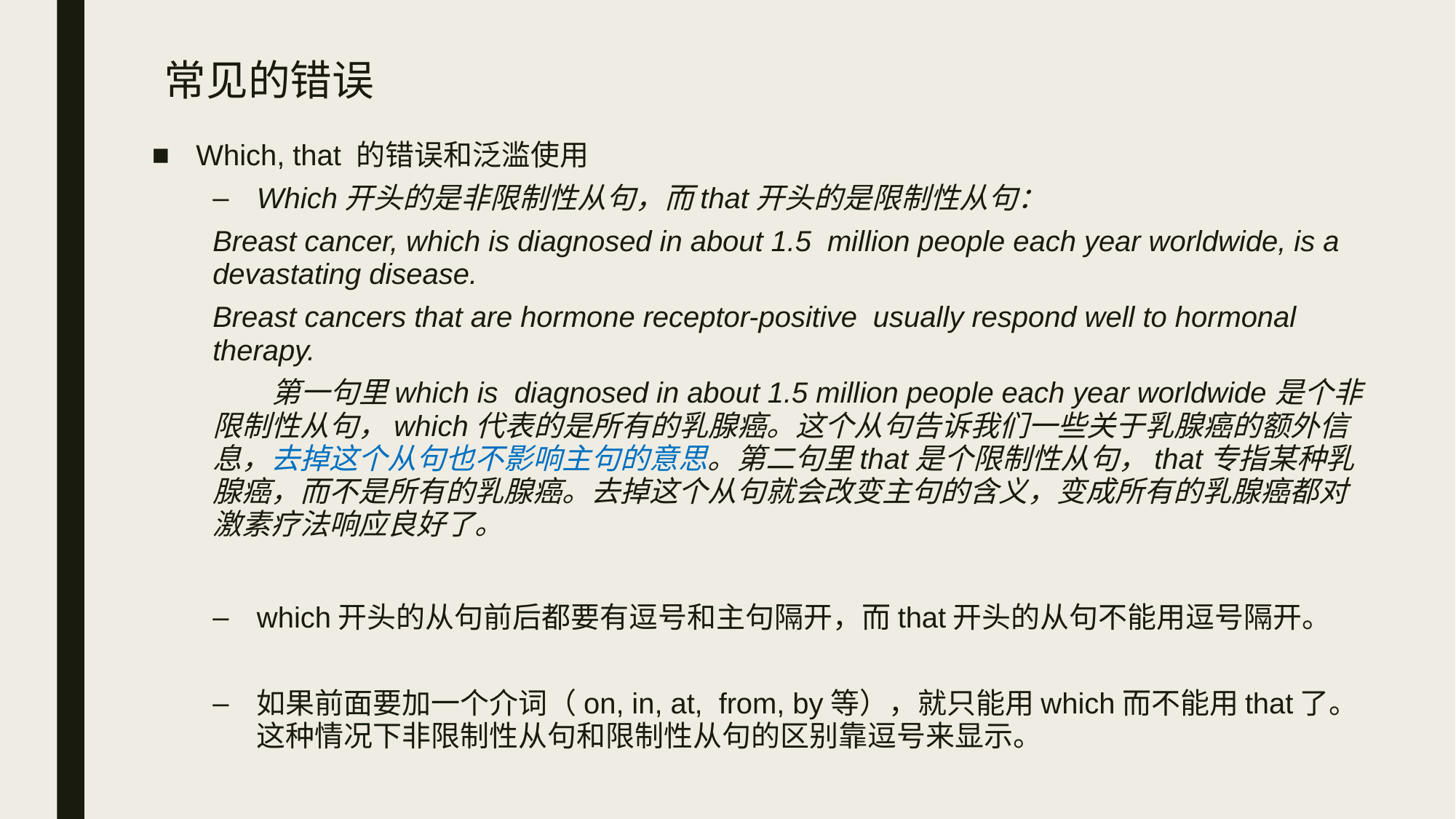

# 常见的错误
Which, that 的错误和泛滥使用
Which开头的是非限制性从句，而that开头的是限制性从句：
Breast cancer, which is diagnosed in about 1.5  million people each year worldwide, is a devastating disease.
Breast cancers that are hormone receptor-positive  usually respond well to hormonal therapy.
        第一句里which is  diagnosed in about 1.5 million people each year worldwide是个非限制性从句，which代表的是所有的乳腺癌。这个从句告诉我们一些关于乳腺癌的额外信息，去掉这个从句也不影响主句的意思。第二句里that是个限制性从句，that专指某种乳腺癌，而不是所有的乳腺癌。去掉这个从句就会改变主句的含义，变成所有的乳腺癌都对激素疗法响应良好了。

which开头的从句前后都要有逗号和主句隔开，而that开头的从句不能用逗号隔开。

如果前面要加一个介词（on, in, at,  from, by等），就只能用which而不能用that了。这种情况下非限制性从句和限制性从句的区别靠逗号来显示。